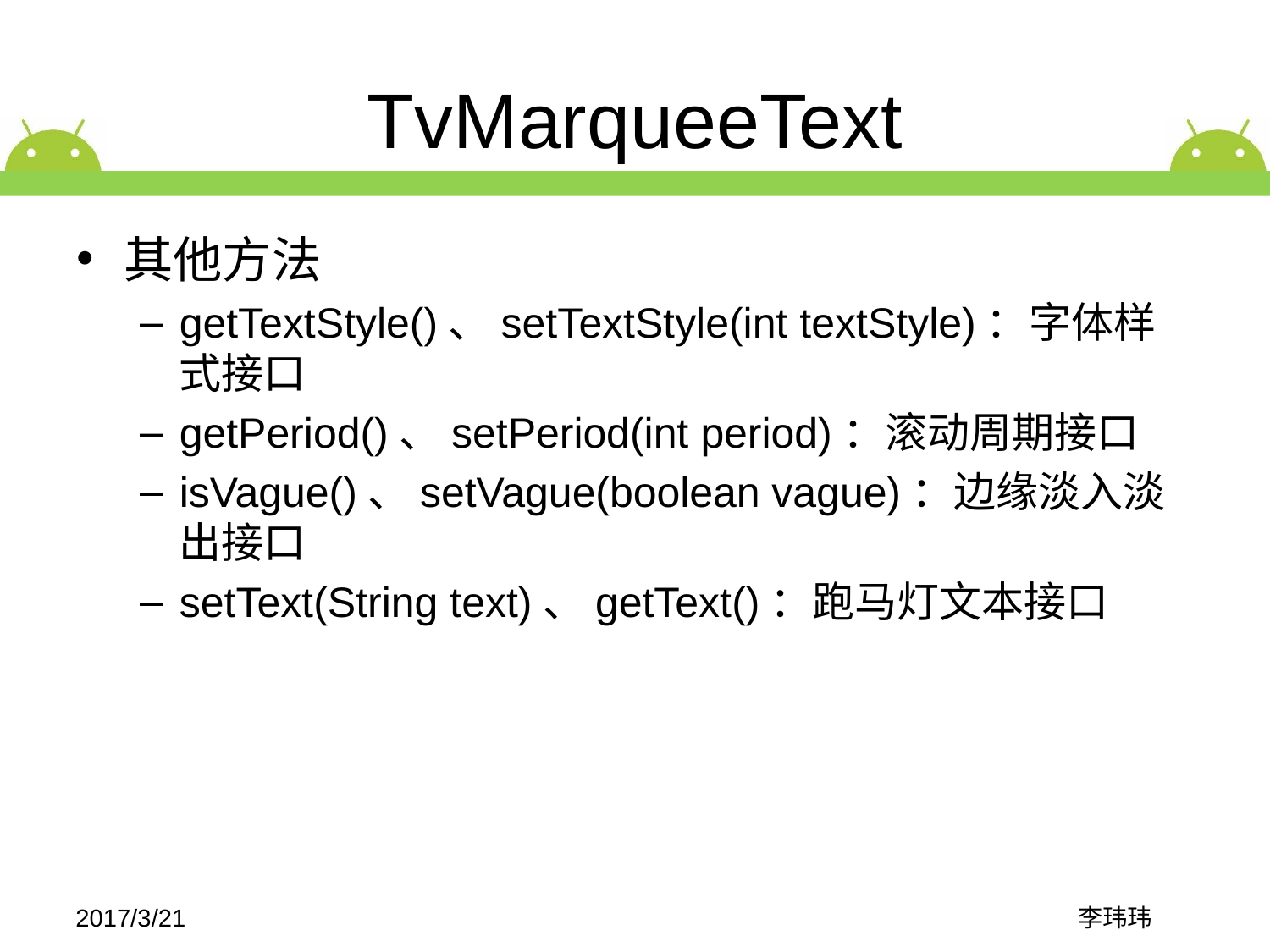

# TvMarqueeText
其他方法
getTextStyle()、setTextStyle(int textStyle)：字体样式接口
getPeriod()、setPeriod(int period)：滚动周期接口
isVague()、setVague(boolean vague)：边缘淡入淡出接口
setText(String text)、getText()：跑马灯文本接口